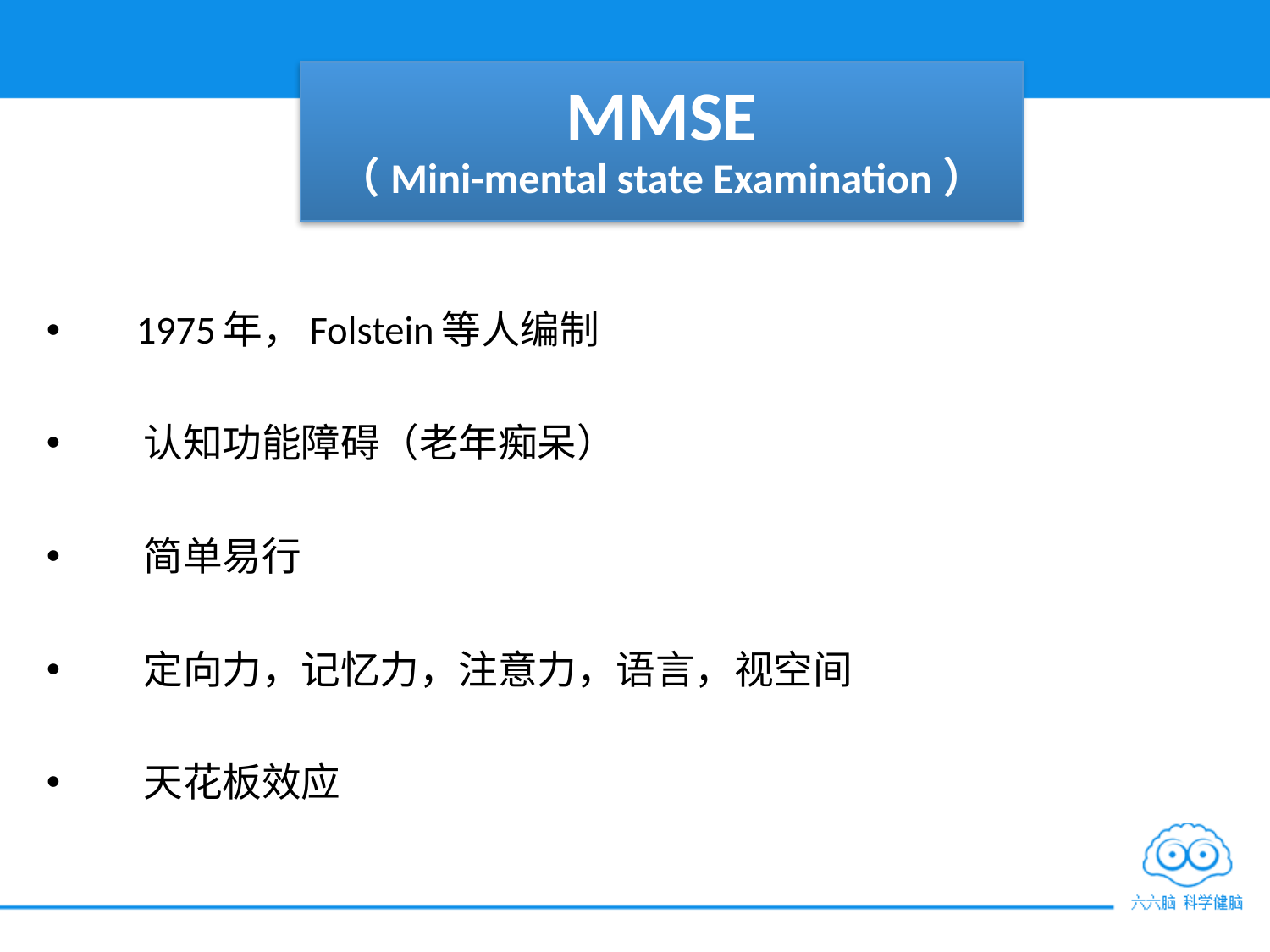

# MMSE （Mini-mental state Examination）
       1975年，Folstein等人编制

       认知功能障碍（老年痴呆）

       简单易行

       定向力，记忆力，注意力，语言，视空间

       天花板效应